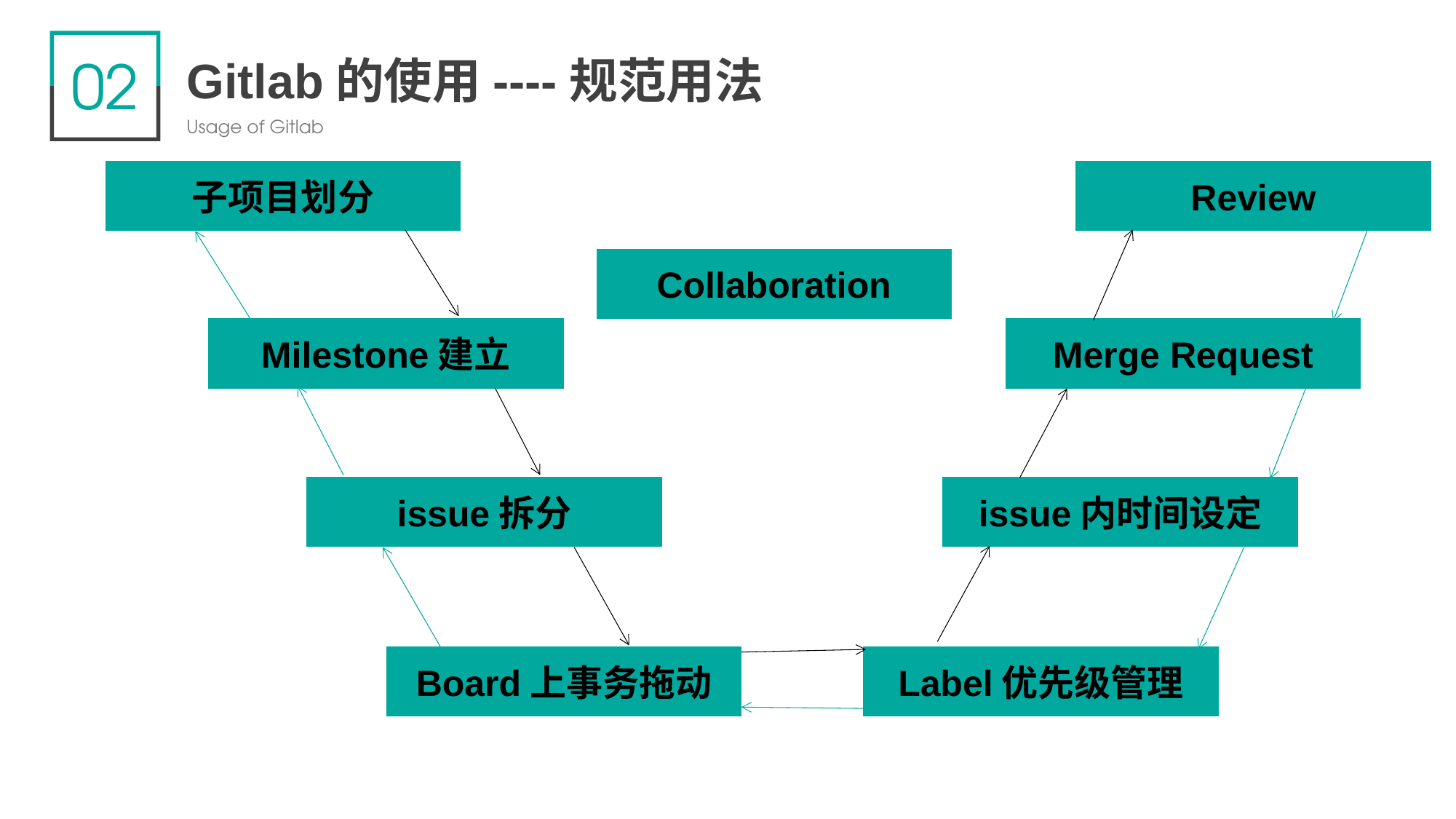

02
Gitlab的使用----规范用法
Usage of Gitlab

Review
子项目划分
Collaboration
Merge Request
Milestone建立
issue拆分
issue内时间设定
Board上事务拖动
Label优先级管理